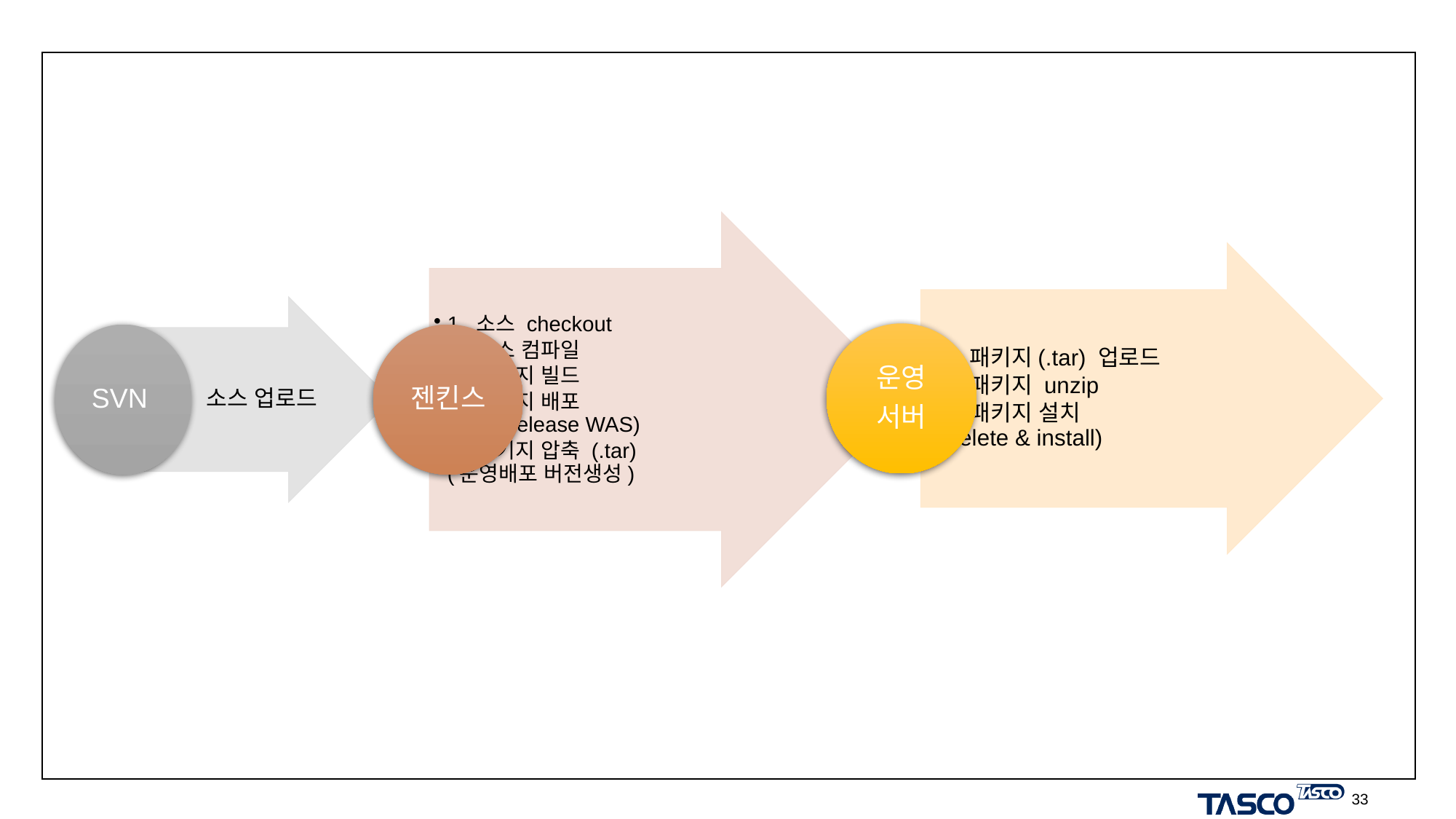

# 5.1 운영서버 배포 요약
소스 업로드
SVN
1. 소스 checkout
2. 소스 컴파일
3. 패키지 빌드
4. 패키지 배포
(개발 release WAS)
5. 패키지 압축 (.tar)
(운영배포 버전생성)
젠킨스
1. 패키지(.tar) 업로드
2. 패키지 unzip
3. 패키지 설치
(delete & install)
운영
서버